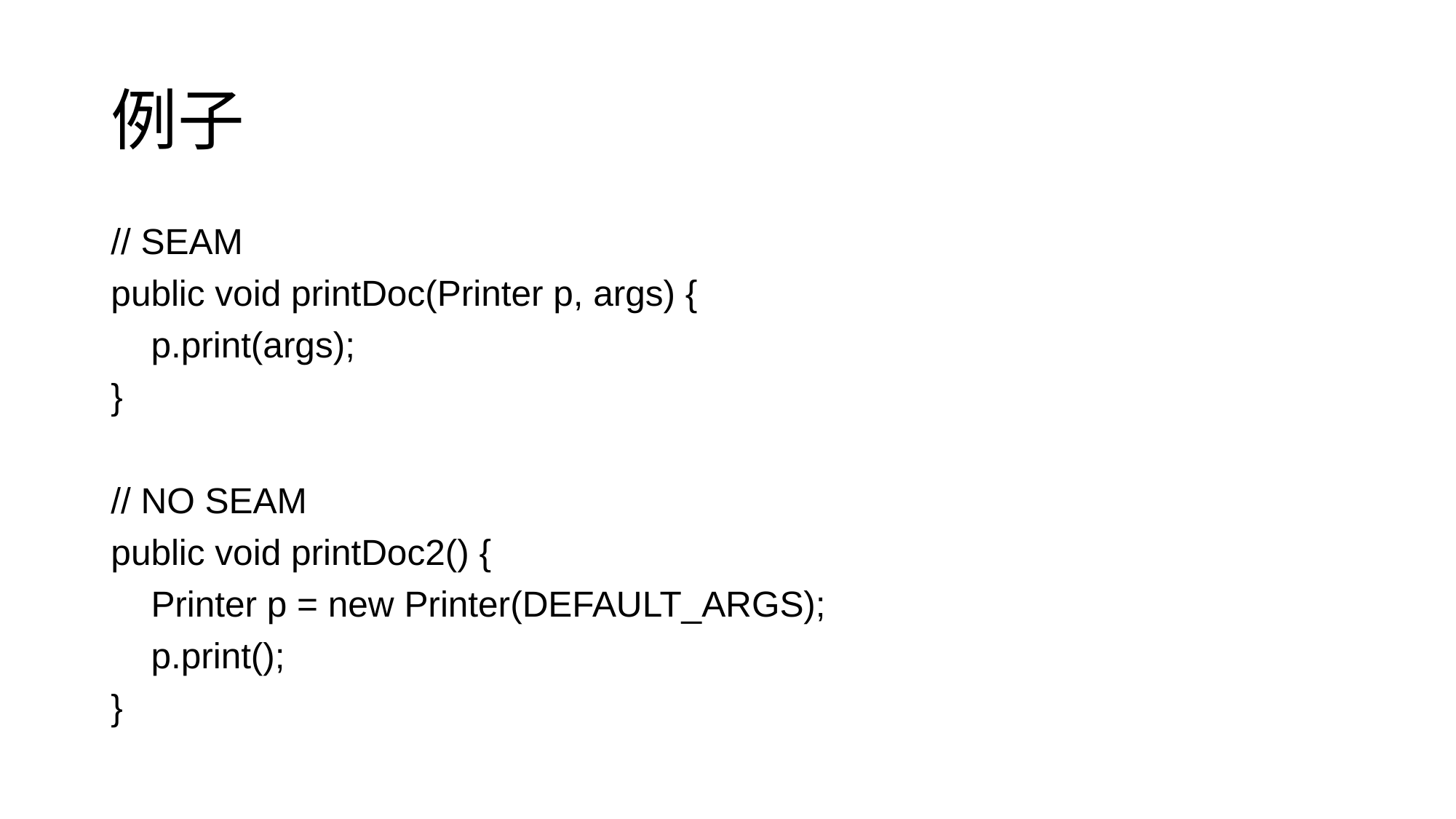

# 例子
// SEAM
public void printDoc(Printer p, args) {
    p.print(args);
}

// NO SEAM
public void printDoc2() {
    Printer p = new Printer(DEFAULT_ARGS);
    p.print();
}